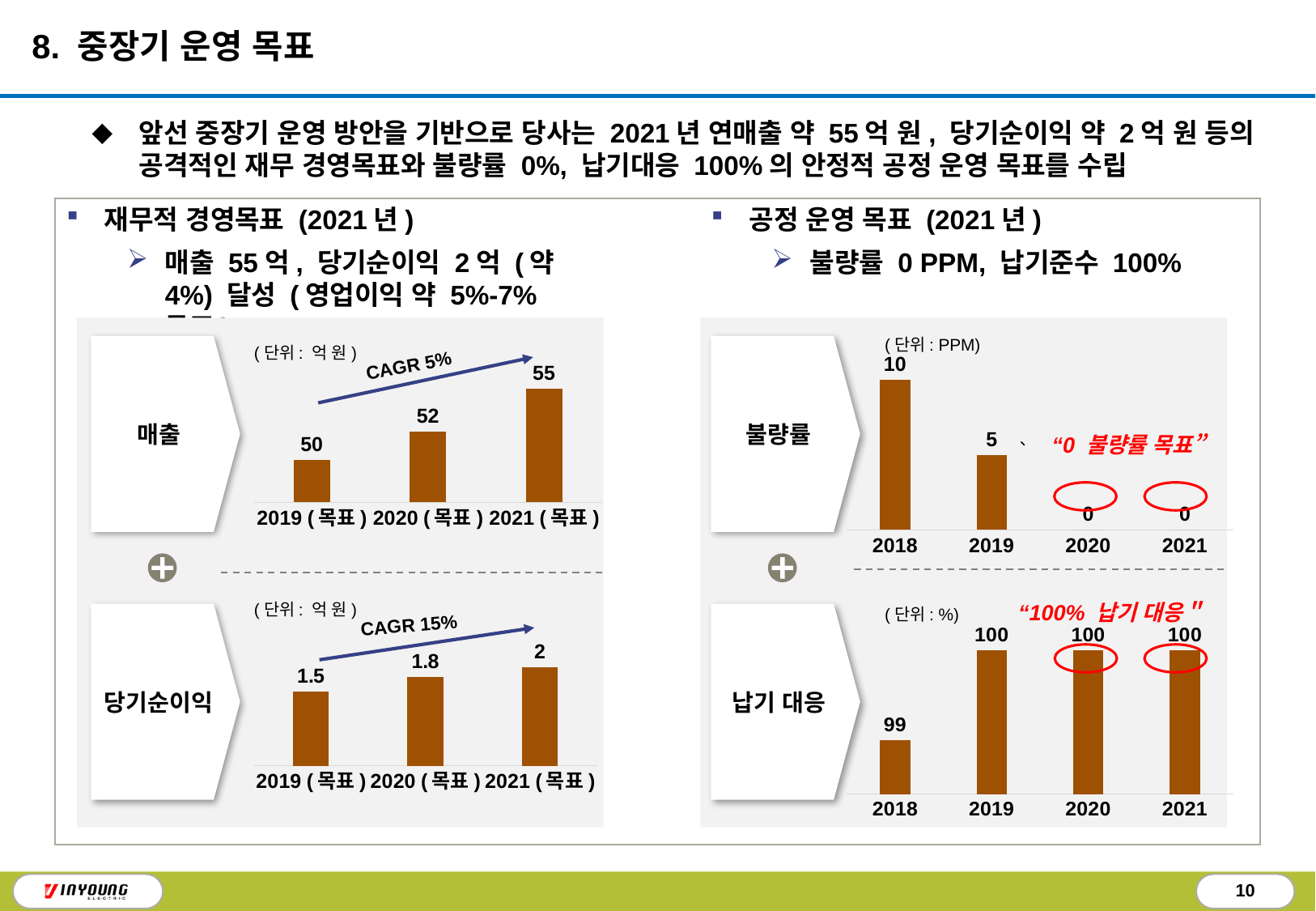

8. 중장기 운영 목표
앞선 중장기 운영 방안을 기반으로 당사는 2021년 연매출 약 55억 원, 당기순이익 약 2억 원 등의
공격적인 재무 경영목표와 불량률 0%, 납기대응 100%의 안정적 공정 운영 목표를 수립
재무적 경영목표 (2021년)
매출 55억, 당기순이익 2억 (약 4%) 달성 (영업이익 약 5%-7% 목표)
공정 운영 목표 (2021년)
불량률 0 PPM, 납기준수 100%

(단위: PPM)
매출
불량률
(단위: 억 원)

### Chart

| Category | 매출목표 |
|---|---|
| 2018 | 10.0 |
| 2019 | 5.0 |
| 2020 | 0.0 |
| 2021 | 0.0 |
CAGR 5%

### Chart

| Category | 매출목표 |
|---|---|
| 2019 (목표) | 50.0 |
| 2020 (목표) | 52.0 |
| 2021 (목표) | 55.0 |
“0 불량률 목표”

“100% 납기 대응＂
(단위: 억 원)
당기순이익
납기 대응
(단위: %)
CAGR 15%

### Chart

| Category | 당기순이익 |
|---|---|
| 2019 (목표) | 1.5 |
| 2020 (목표) | 1.8 |
| 2021 (목표) | 2.0 |

### Chart

| Category | 매출목표 |
|---|---|
| 2018 | 99.0 |
| 2019 | 100.0 |
| 2020 | 100.0 |
| 2021 | 100.0 |